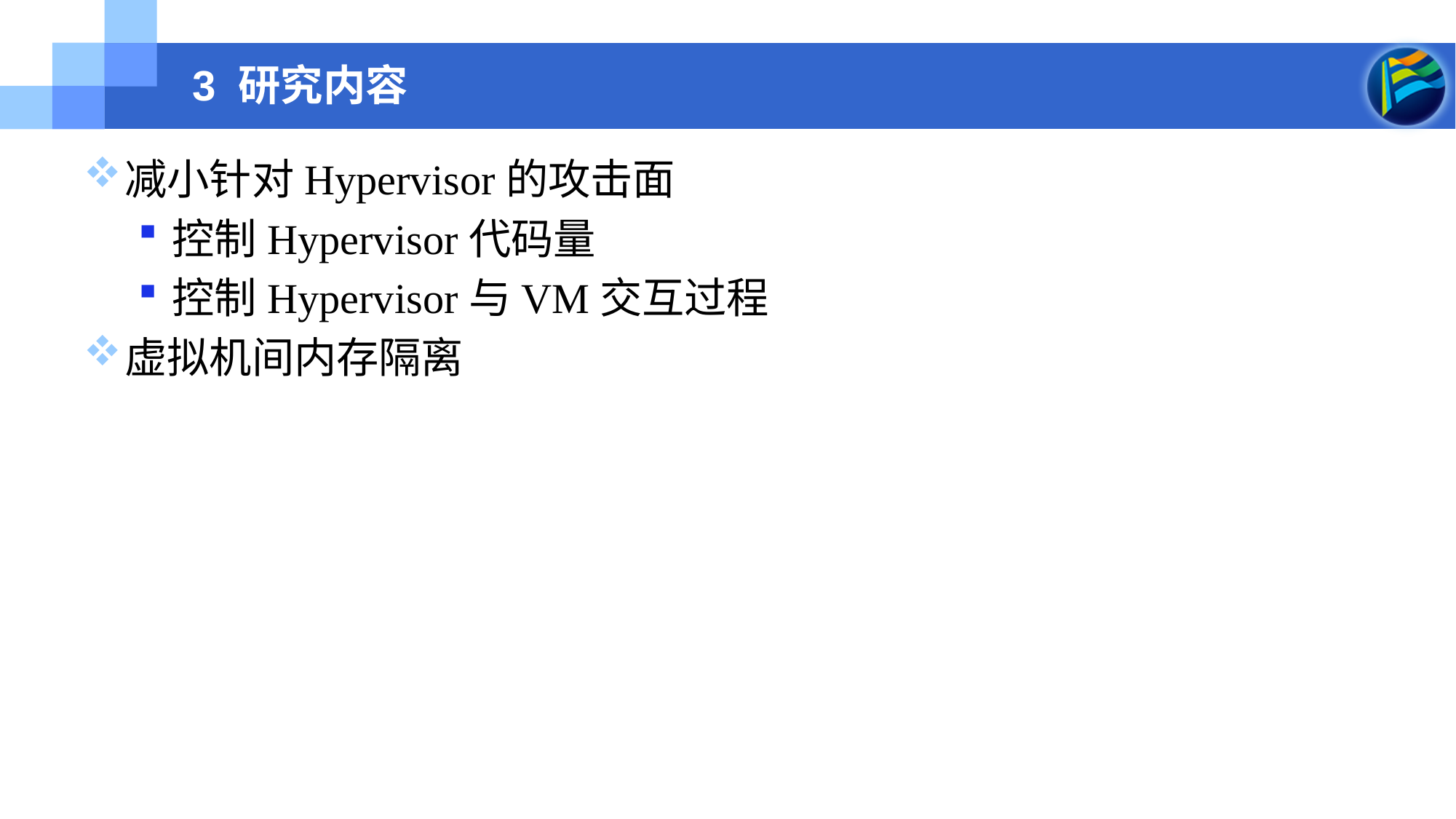

# 3 研究内容
减小针对Hypervisor的攻击面
控制Hypervisor代码量
控制Hypervisor与VM交互过程
虚拟机间内存隔离

13